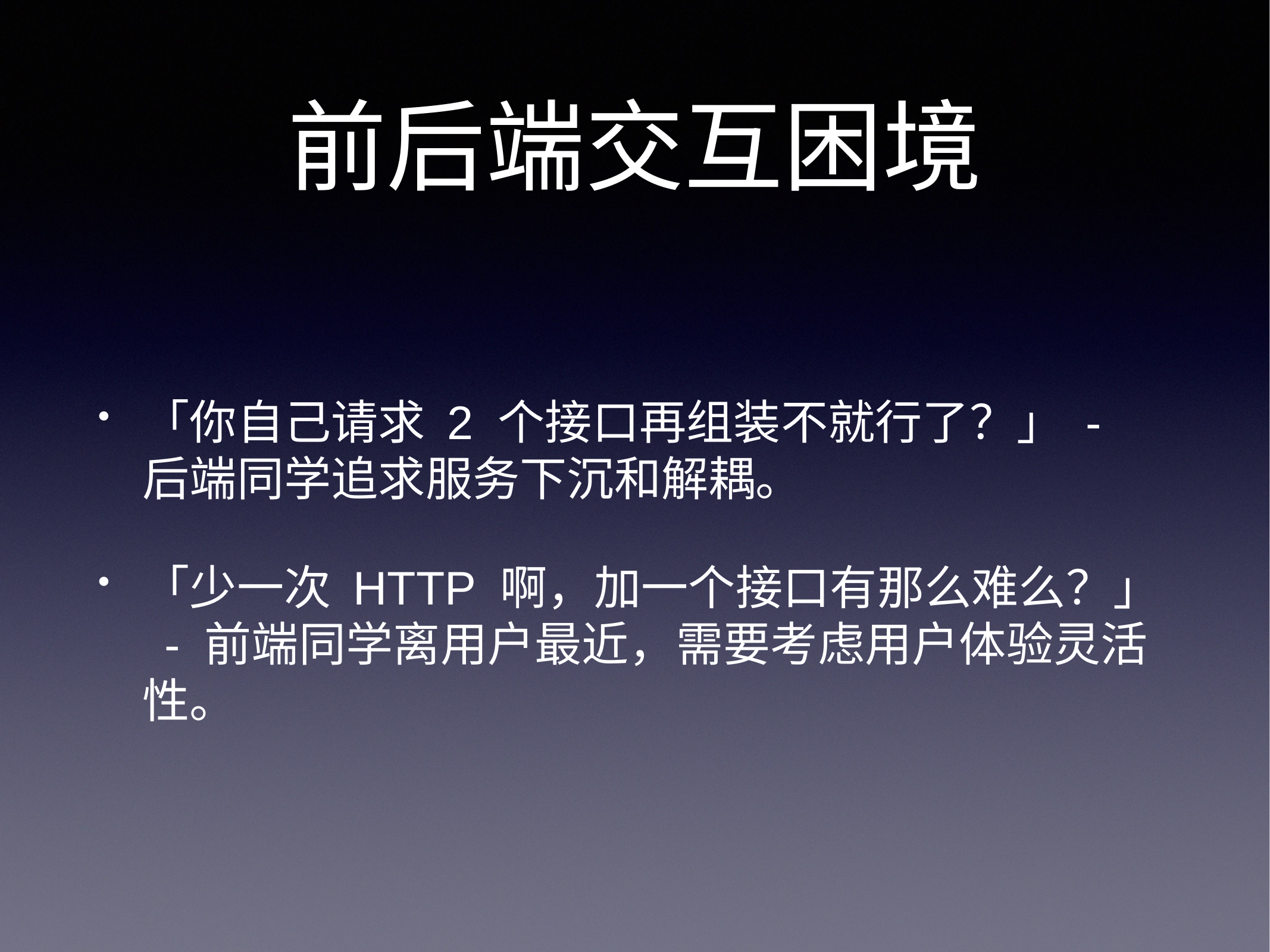

# 前后端交互困境
「你自己请求 2 个接口再组装不就行了？」 - 后端同学追求服务下沉和解耦。
「少一次 HTTP 啊，加一个接口有那么难么？」 - 前端同学离用户最近，需要考虑用户体验灵活性。